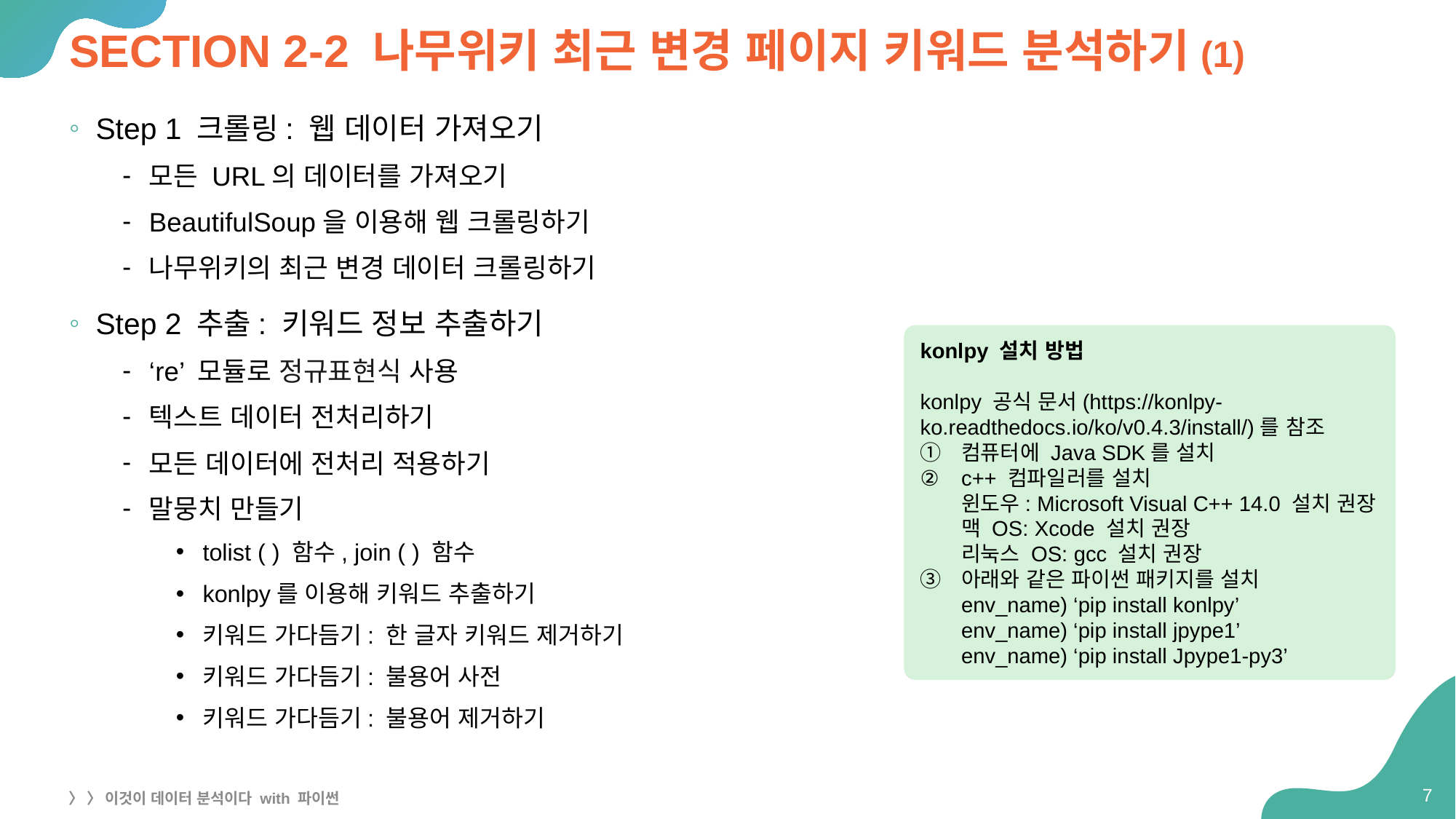

# SECTION 2-2 나무위키 최근 변경 페이지 키워드 분석하기(1)
Step 1 크롤링: 웹 데이터 가져오기
모든 URL의 데이터를 가져오기
BeautifulSoup을 이용해 웹 크롤링하기
나무위키의 최근 변경 데이터 크롤링하기
Step 2 추출: 키워드 정보 추출하기
‘re’ 모듈로 정규표현식 사용
텍스트 데이터 전처리하기
모든 데이터에 전처리 적용하기
말뭉치 만들기
tolist ( ) 함수, join ( ) 함수
konlpy를 이용해 키워드 추출하기
키워드 가다듬기: 한 글자 키워드 제거하기
키워드 가다듬기: 불용어 사전
키워드 가다듬기: 불용어 제거하기

konlpy 설치 방법

konlpy 공식 문서(https://konlpy-ko.readthedocs.io/ko/v0.4.3/install/)를 참조
컴퓨터에 Java SDK를 설치
c++ 컴파일러를 설치
윈도우: Microsoft Visual C++ 14.0 설치 권장
맥 OS: Xcode 설치 권장
리눅스 OS: gcc 설치 권장
아래와 같은 파이썬 패키지를 설치
env_name) ‘pip install konlpy’
env_name) ‘pip install jpype1’
env_name) ‘pip install Jpype1-py3’
7
〉 〉 이것이 데이터 분석이다 with 파이썬